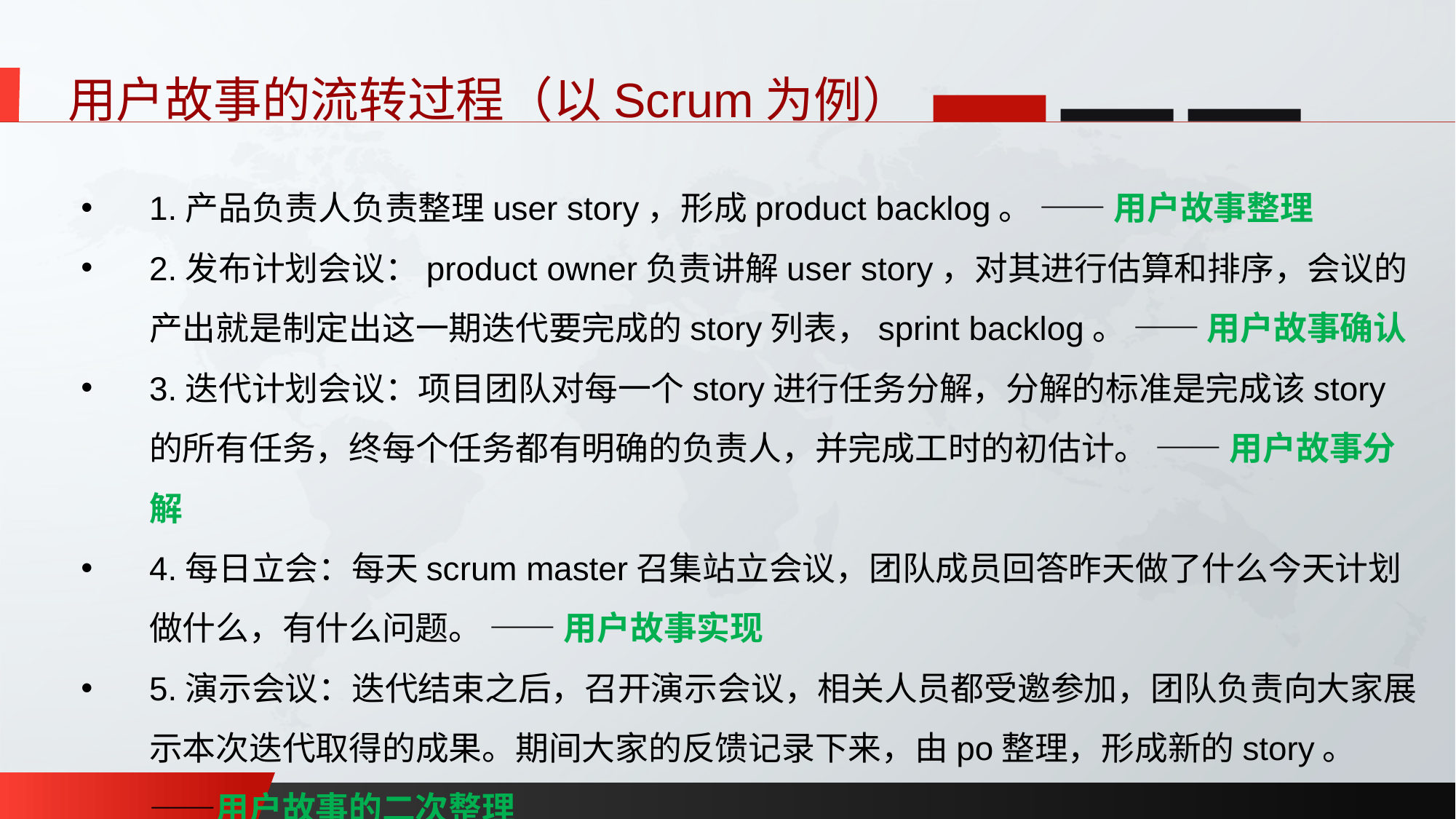

用户故事的流转过程（以Scrum为例）

1.产品负责人负责整理user story，形成product backlog。 —— 用户故事整理
2.发布计划会议：product owner负责讲解user story，对其进行估算和排序，会议的产出就是制定出这一期迭代要完成的story列表，sprint backlog。 —— 用户故事确认
3.迭代计划会议：项目团队对每一个story进行任务分解，分解的标准是完成该story的所有任务，终每个任务都有明确的负责人，并完成工时的初估计。 —— 用户故事分解
4.每日立会：每天scrum master召集站立会议，团队成员回答昨天做了什么今天计划做什么，有什么问题。 —— 用户故事实现
5.演示会议：迭代结束之后，召开演示会议，相关人员都受邀参加，团队负责向大家展示本次迭代取得的成果。期间大家的反馈记录下来，由po整理，形成新的story。 ——用户故事的二次整理